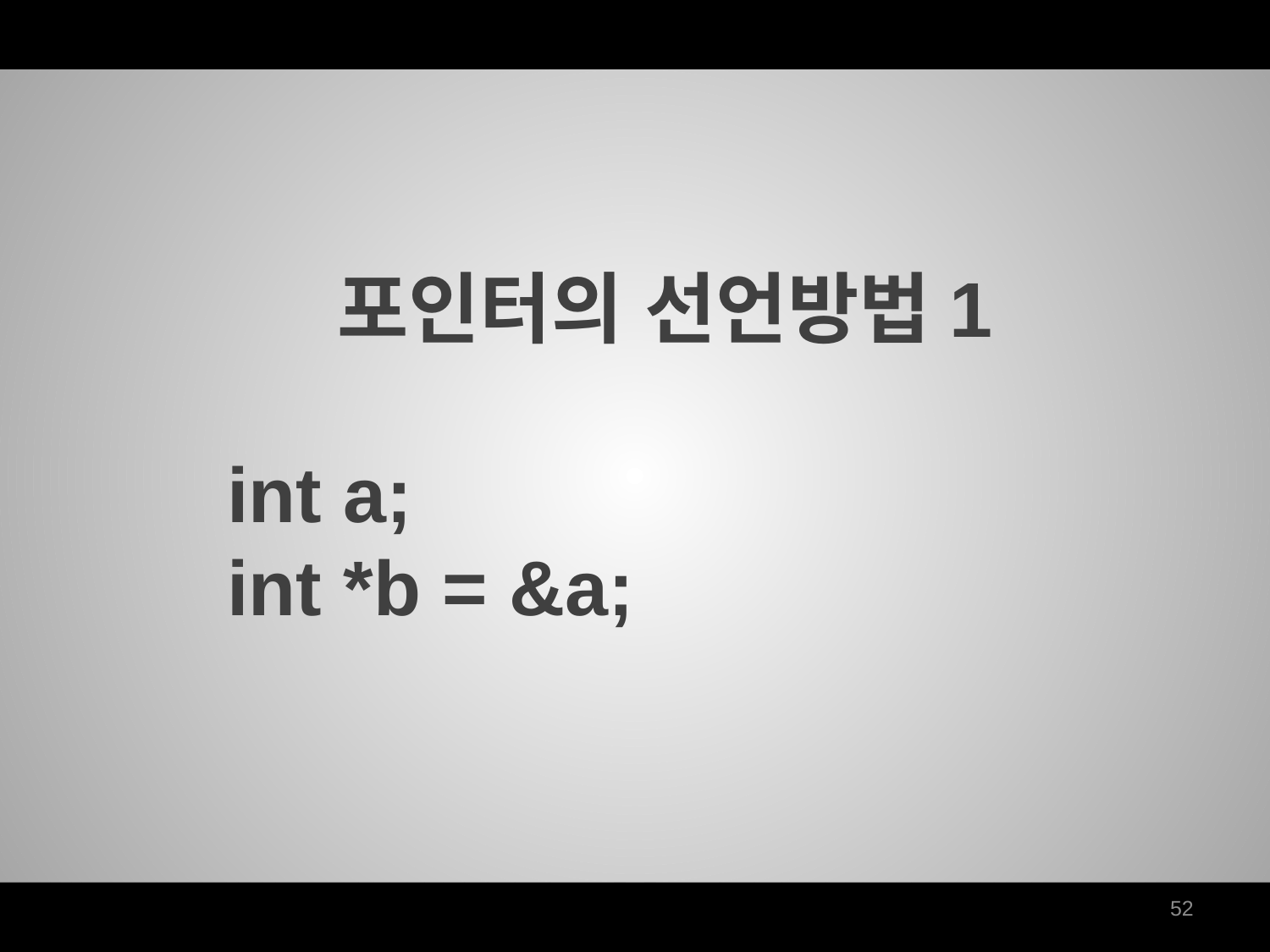

포인터의 선언방법1

int a;
int *b = &a;

52